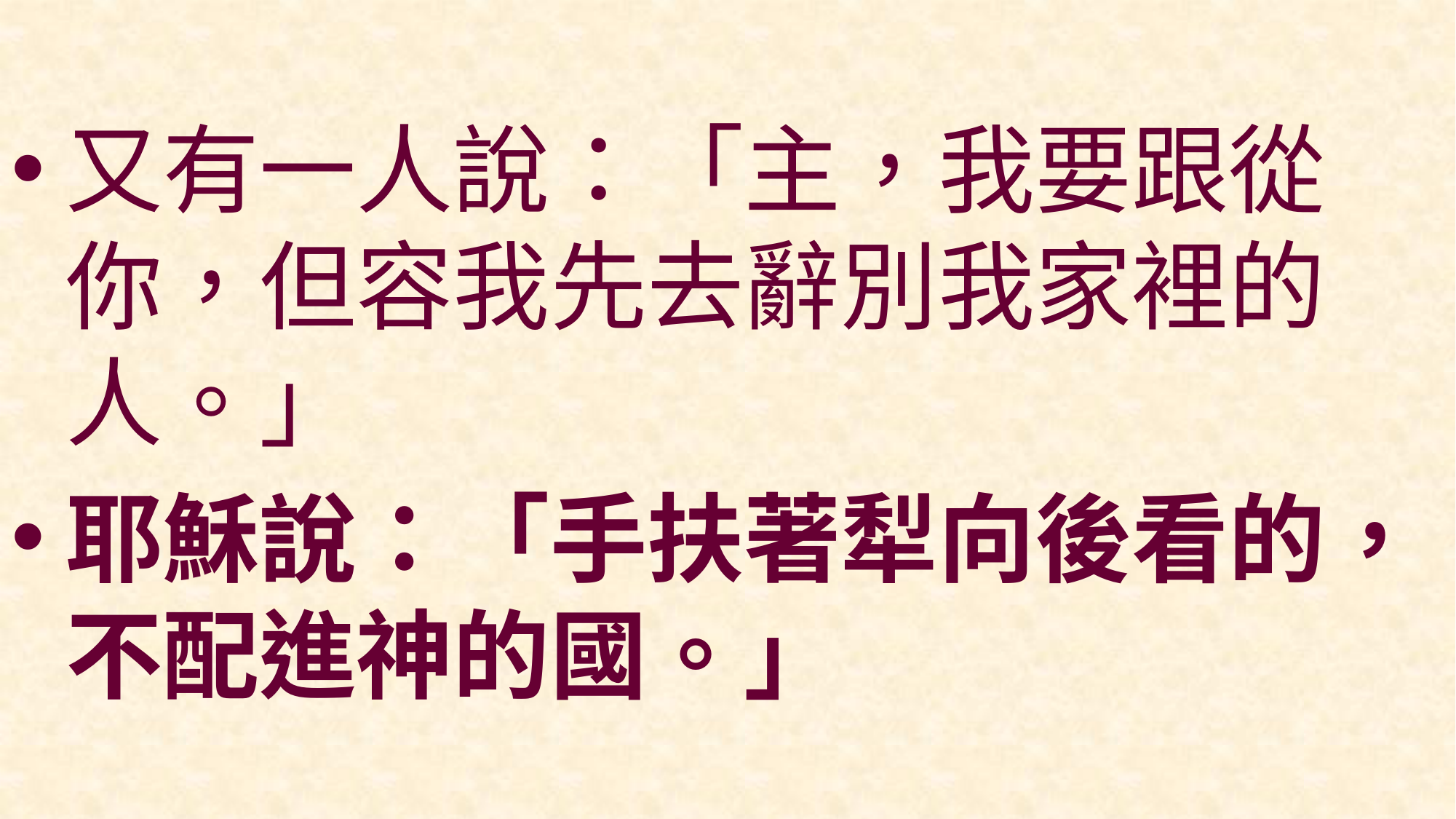

又有一人說：「主，我要跟從你，但容我先去辭別我家裡的人。」
耶穌說：「手扶著犁向後看的，不配進神的國。」